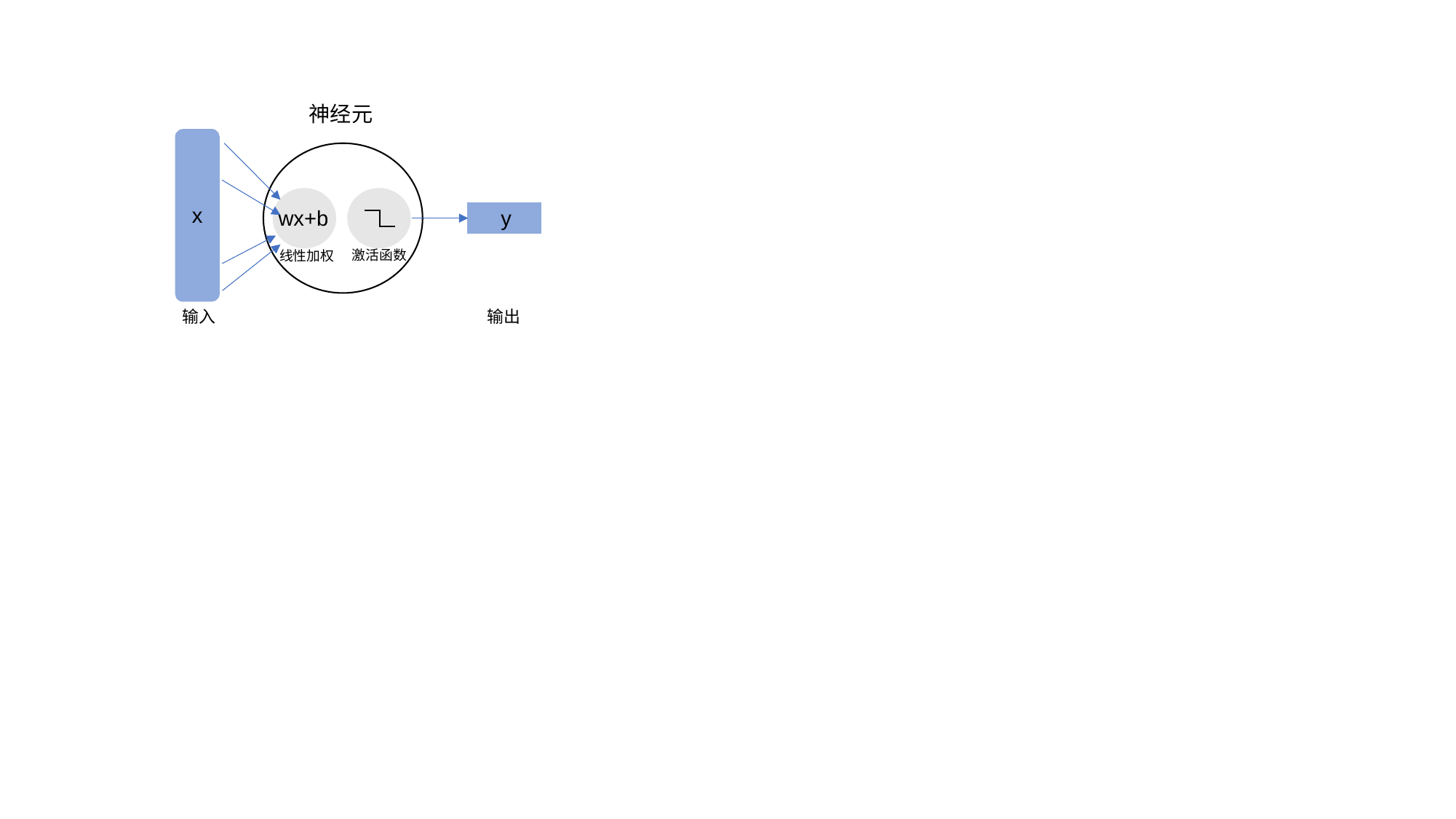

神经元

x
y
wx+b

激活函数
线性加权
输入
输出